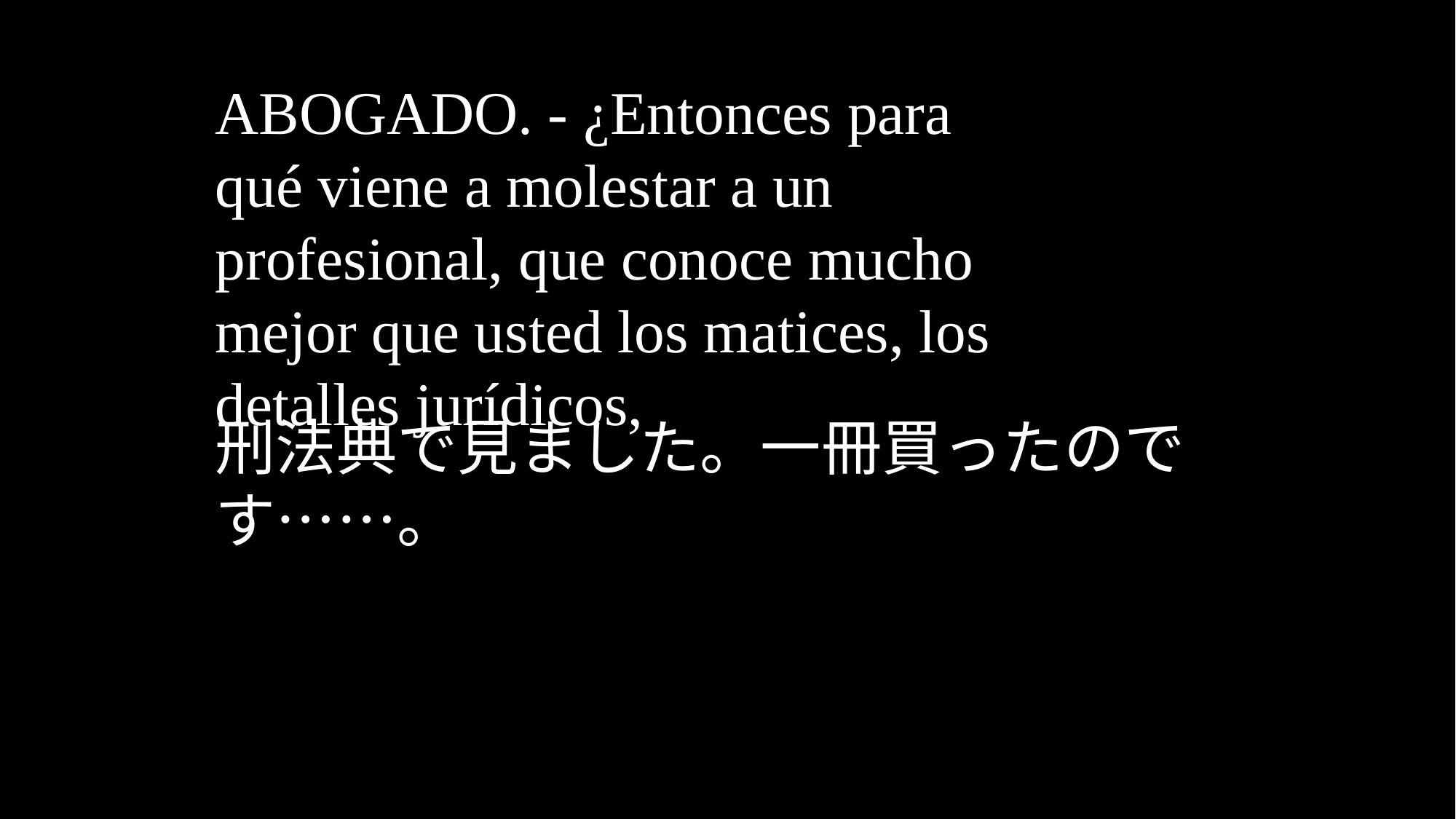

ABOGADO. - ¿Entonces para qué viene a molestar a un profesional, que conoce mucho mejor que usted los matices, los detalles jurídicos,

刑法典で見ました。一冊買ったのです……。